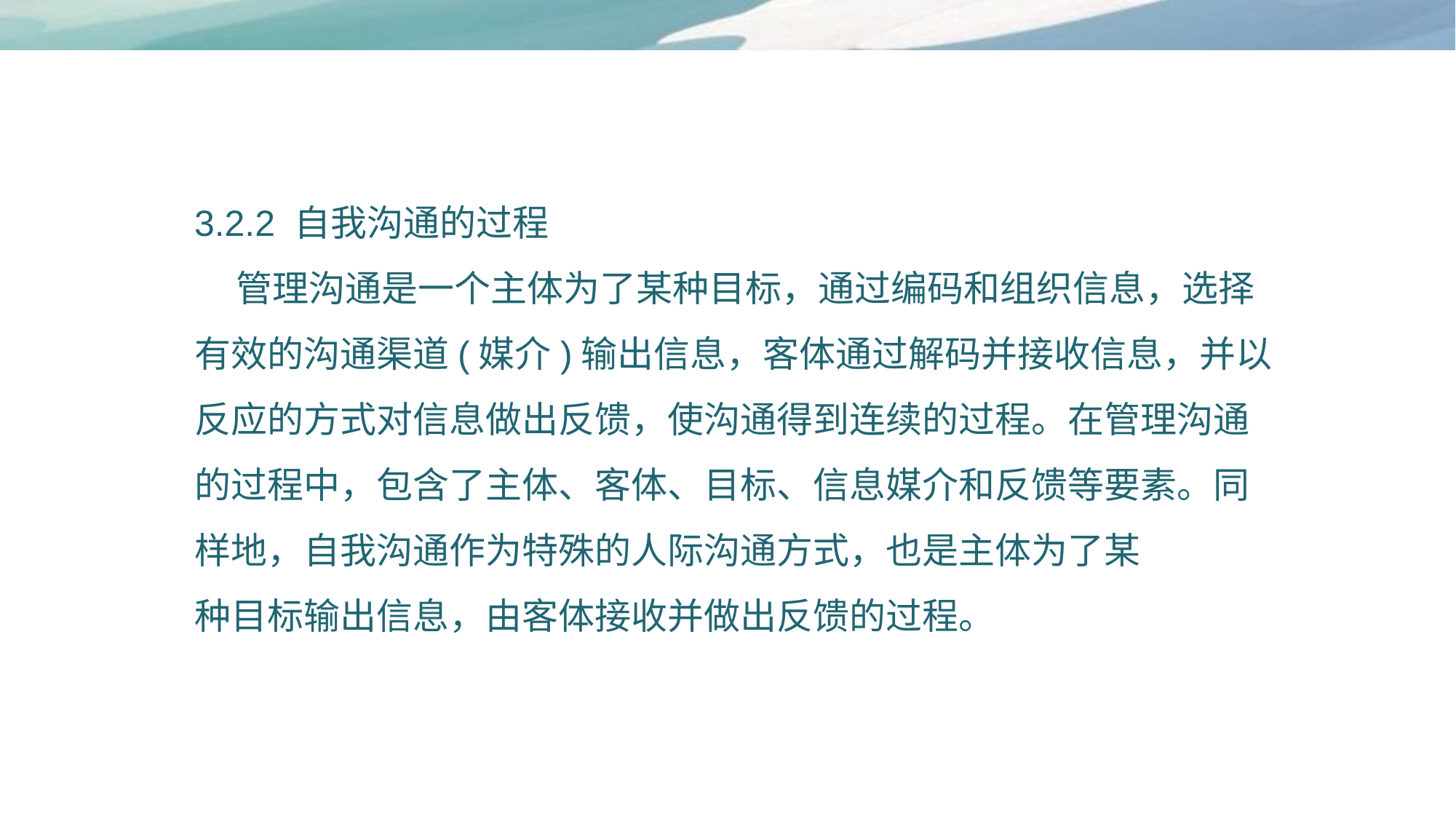

3.2.2 自我沟通的过程
    管理沟通是一个主体为了某种目标，通过编码和组织信息，选择有效的沟通渠道(媒介)输出信息，客体通过解码并接收信息，并以反应的方式对信息做出反馈，使沟通得到连续的过程。在管理沟通的过程中，包含了主体、客体、目标、信息媒介和反馈等要素。同样地，自我沟通作为特殊的人际沟通方式，也是主体为了某
种目标输出信息，由客体接收并做出反馈的过程。